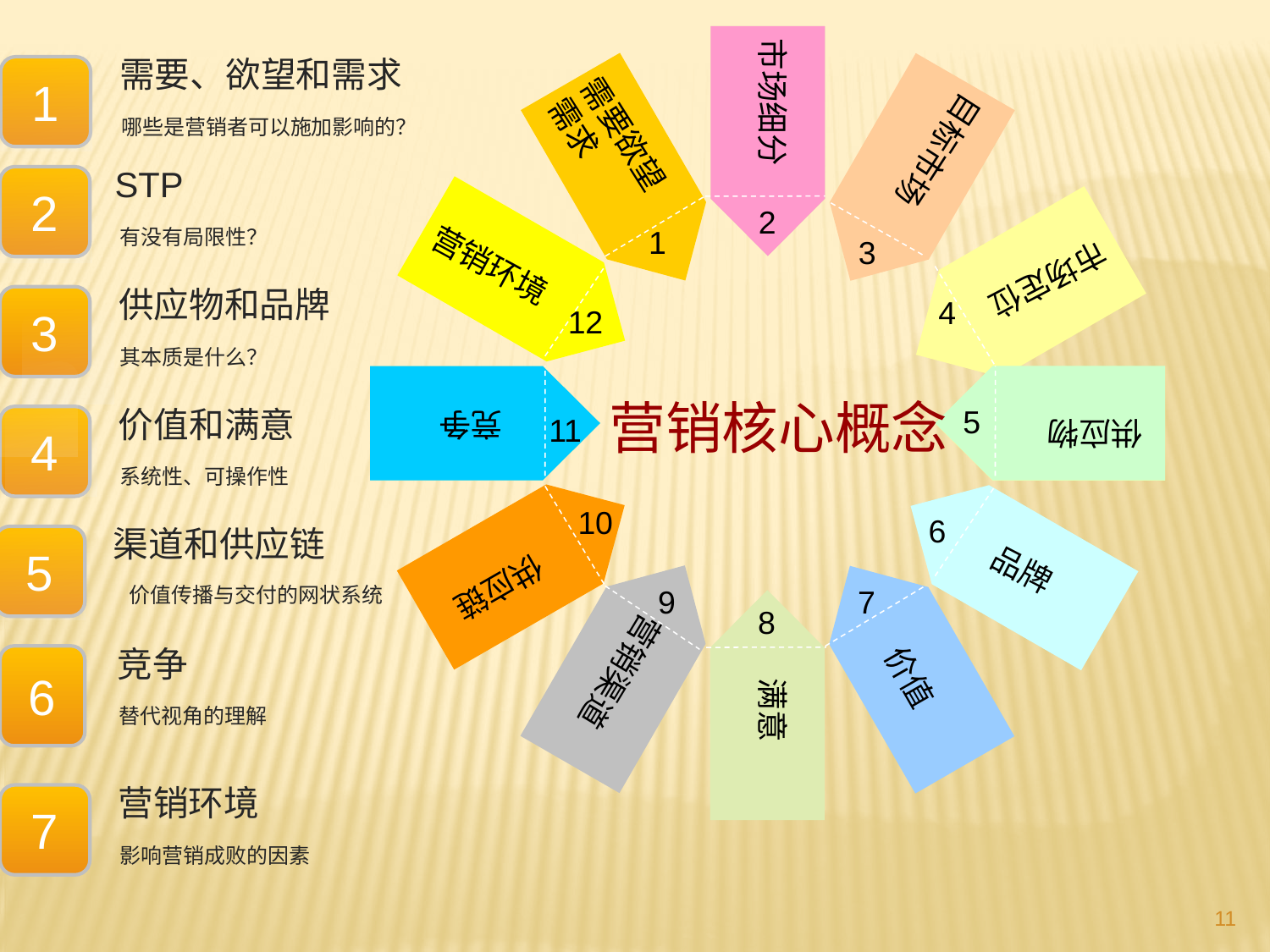

市场细分
需要、欲望和需求
1
哪些是营销者可以施加影响的？

目标市场
需要欲望需求

STP
2
有没有局限性？

营销环境
市场定位

2

1

3

供应物和品牌
3
其本质是什么？
4
12

供应物

竞争

营销核心概念
价值和满意
4
系统性、可操作性
5

11

10
6

供应链
渠道和供应链
5

品牌

价值传播与交付的网状系统
9
7

营销渠道
8

价值
竞争
6
替代视角的理解

满意
营销环境
7
影响营销成败的因素
11